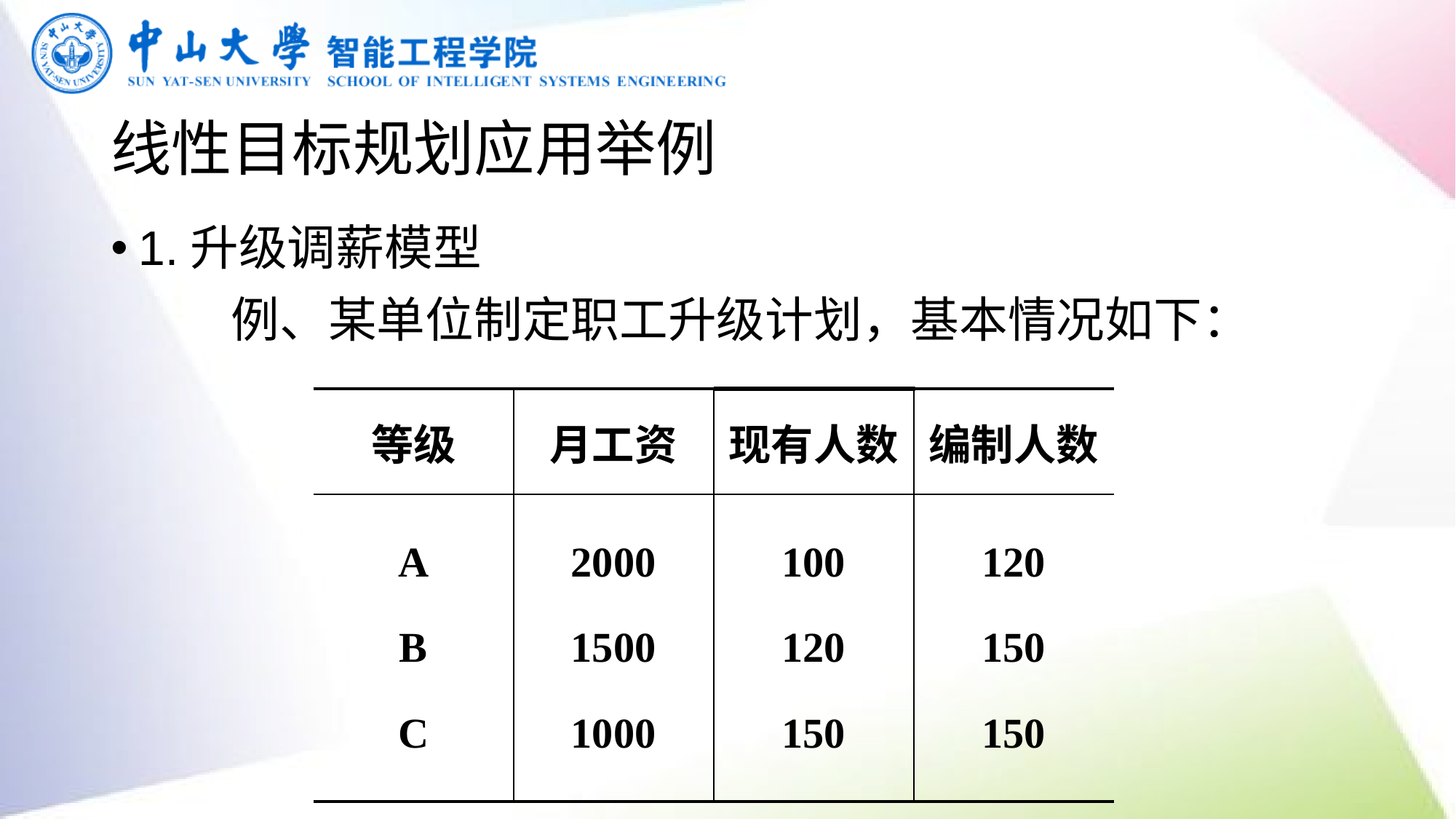

# 线性目标规划应用举例
1.升级调薪模型

例、某单位制定职工升级计划，基本情况如下：
| 等级 | 月工资 | 现有人数 | 编制人数 |
| --- | --- | --- | --- |
| A B C | 2000 1500 1000 | 100 120 150 | 120 150 150 |